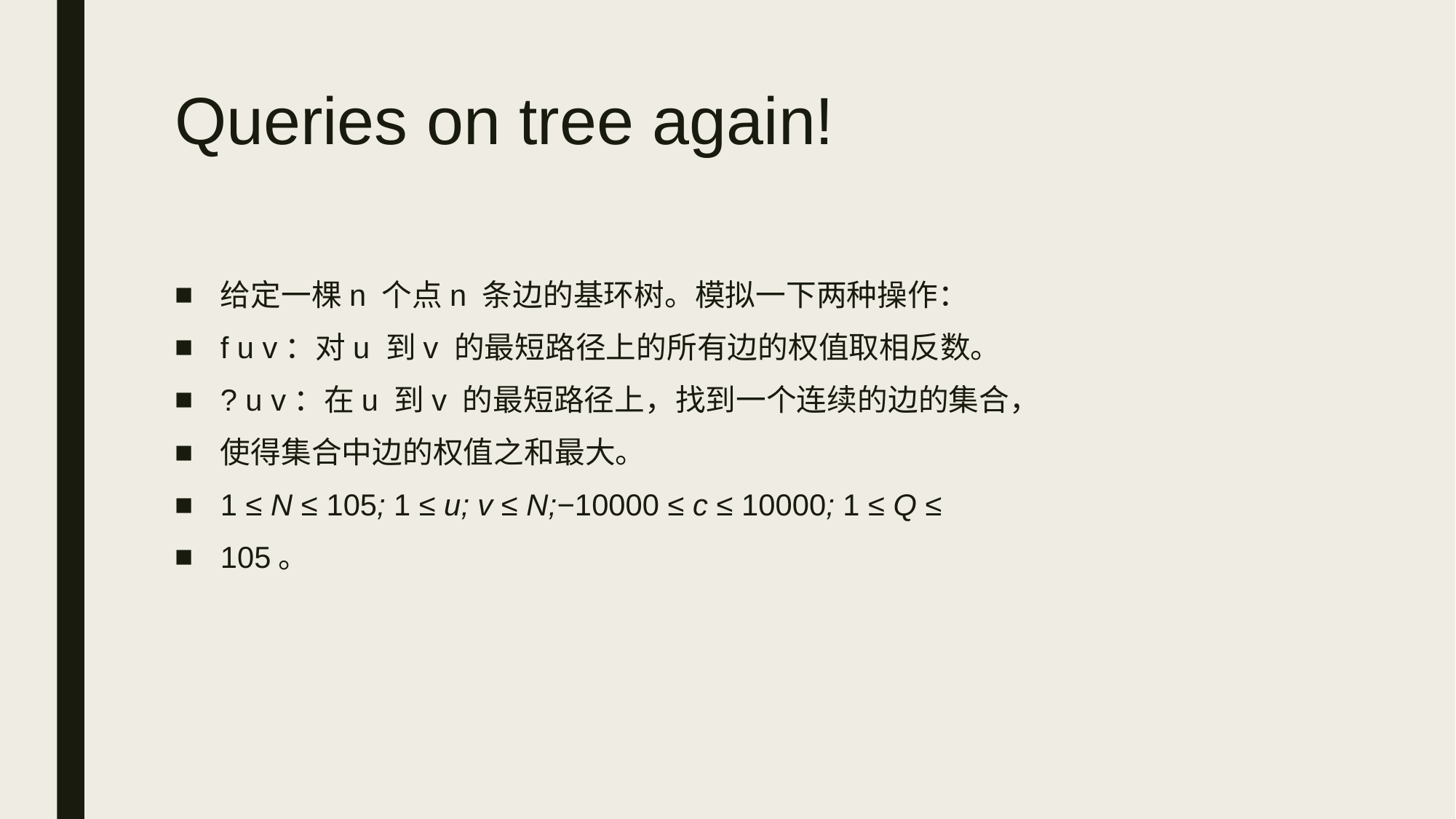

# Queries on tree again!
给定一棵n 个点n 条边的基环树。模拟一下两种操作：
f u v：对u 到v 的最短路径上的所有边的权值取相反数。
? u v：在u 到v 的最短路径上，找到一个连续的边的集合，
使得集合中边的权值之和最大。
1 ≤ N ≤ 105; 1 ≤ u; v ≤ N;−10000 ≤ c ≤ 10000; 1 ≤ Q ≤
105。